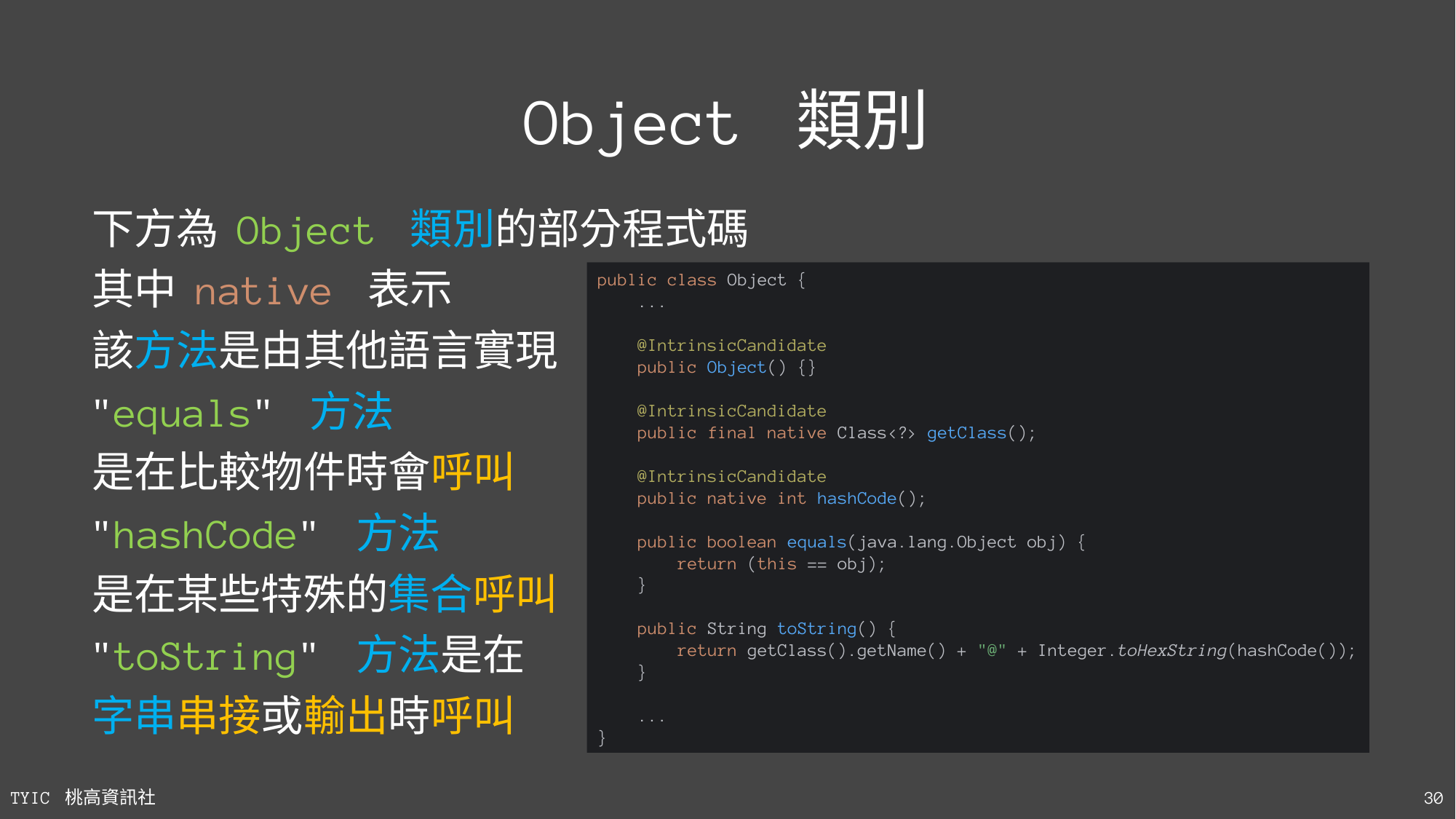

# Object 類別
下方為 Object 類別的部分程式碼
其中 native 表示
該方法是由其他語言實現
"equals" 方法
是在比較物件時會呼叫
"hashCode" 方法
是在某些特殊的集合呼叫
"toString" 方法是在
字串串接或輸出時呼叫
public class Object {
    ...
    @IntrinsicCandidate
    public Object() {}

    @IntrinsicCandidate
    public final native Class<?> getClass();
    @IntrinsicCandidate
    public native int hashCode();
    public boolean equals(java.lang.Object obj) {
        return (this == obj);
    }
    public String toString() {
        return getClass().getName() + "@" + Integer.toHexString(hashCode());
    }

    ...
}